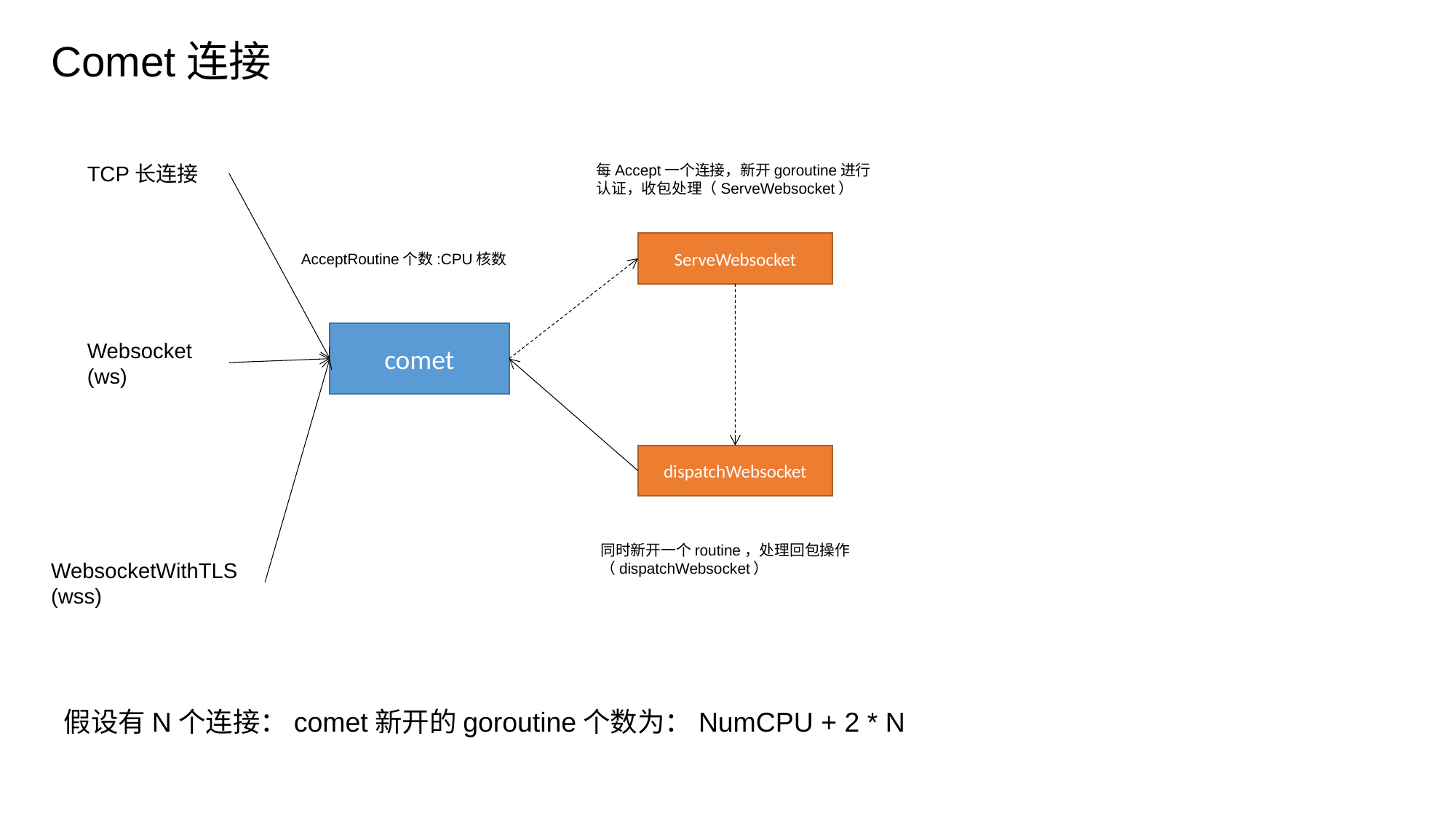

Comet连接
TCP长连接
每Accept一个连接，新开goroutine进行认证，收包处理（ServeWebsocket）
ServeWebsocket
AcceptRoutine个数:CPU核数
comet
Websocket
(ws)
dispatchWebsocket
同时新开一个routine，处理回包操作（dispatchWebsocket）
WebsocketWithTLS
(wss)
假设有N个连接：comet新开的goroutine个数为：NumCPU + 2 * N